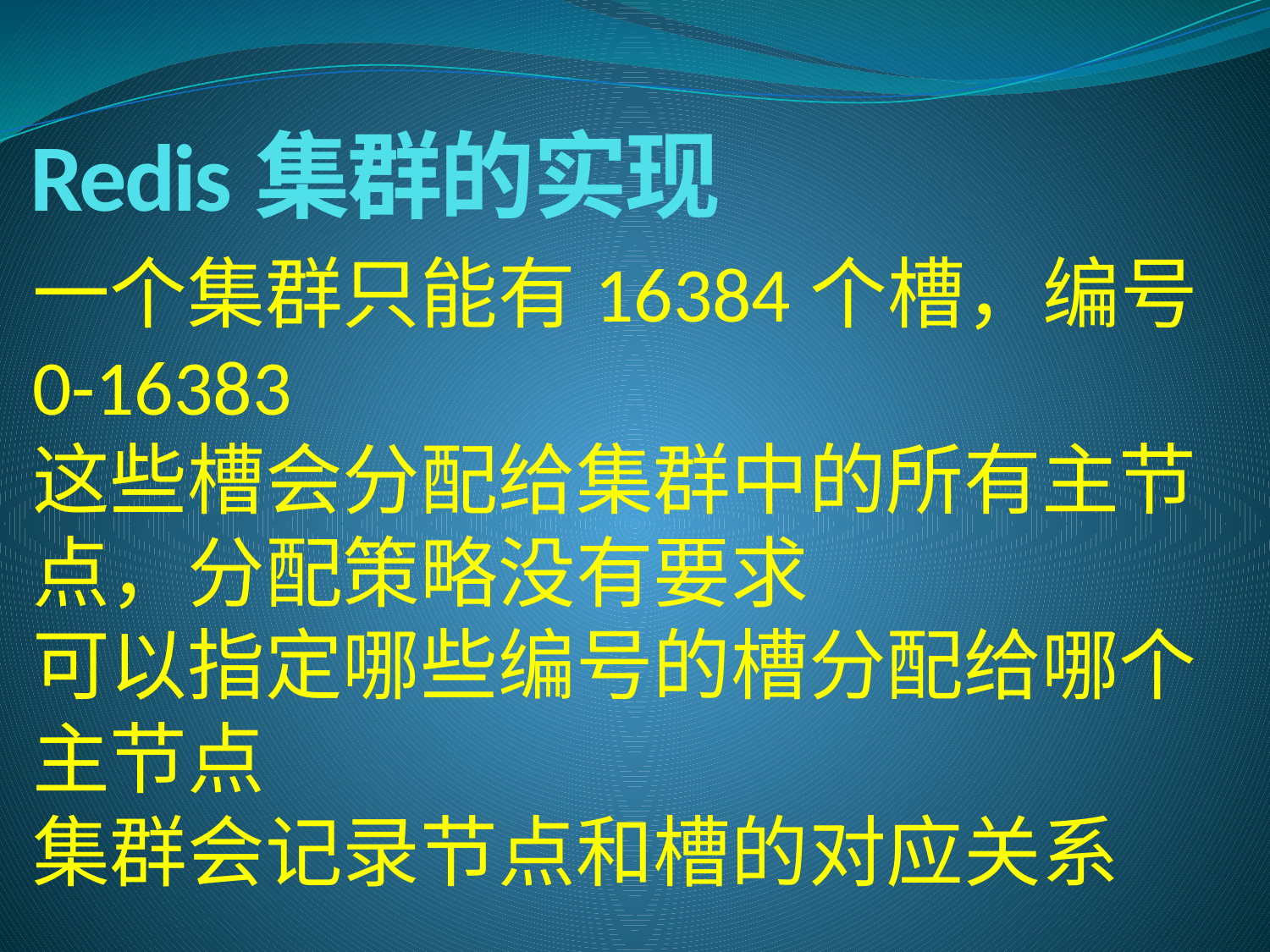

# Redis集群的实现
一个集群只能有16384个槽，编号0-16383
这些槽会分配给集群中的所有主节点，分配策略没有要求
可以指定哪些编号的槽分配给哪个主节点
集群会记录节点和槽的对应关系